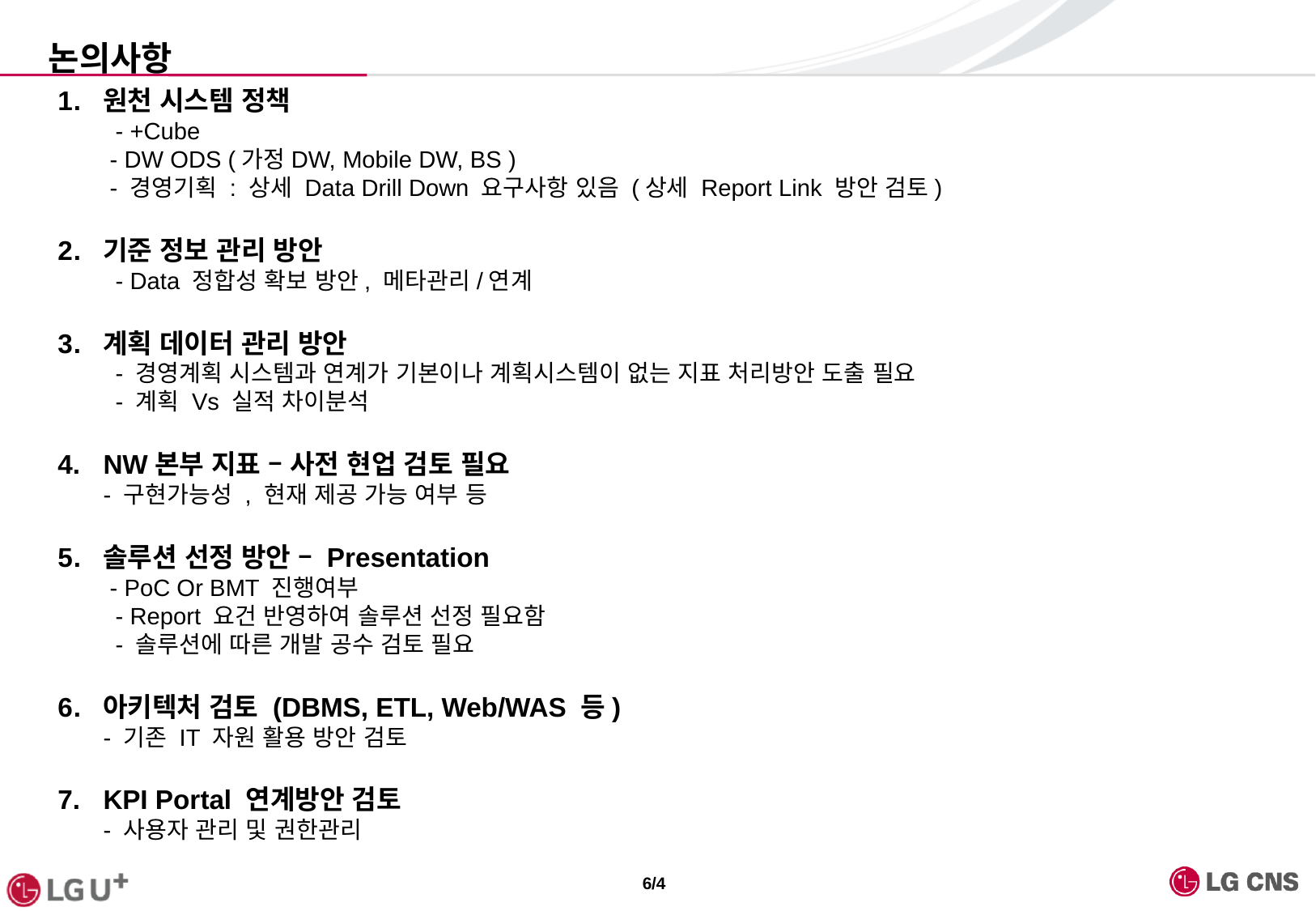

# 논의사항
원천 시스템 정책
 - +Cube
 - DW ODS (가정DW, Mobile DW, BS )
 - 경영기획 : 상세 Data Drill Down 요구사항 있음 (상세 Report Link 방안 검토)
기준 정보 관리 방안
 - Data 정합성 확보 방안, 메타관리/연계
계획 데이터 관리 방안
 - 경영계획 시스템과 연계가 기본이나 계획시스템이 없는 지표 처리방안 도출 필요
 - 계획 Vs 실적 차이분석

NW본부 지표 – 사전 현업 검토 필요
- 구현가능성 , 현재 제공 가능 여부 등
솔루션 선정 방안 – Presentation
 - PoC Or BMT 진행여부
 - Report 요건 반영하여 솔루션 선정 필요함
 - 솔루션에 따른 개발 공수 검토 필요

아키텍처 검토 (DBMS, ETL, Web/WAS 등)
- 기존 IT 자원 활용 방안 검토

KPI Portal 연계방안 검토
- 사용자 관리 및 권한관리